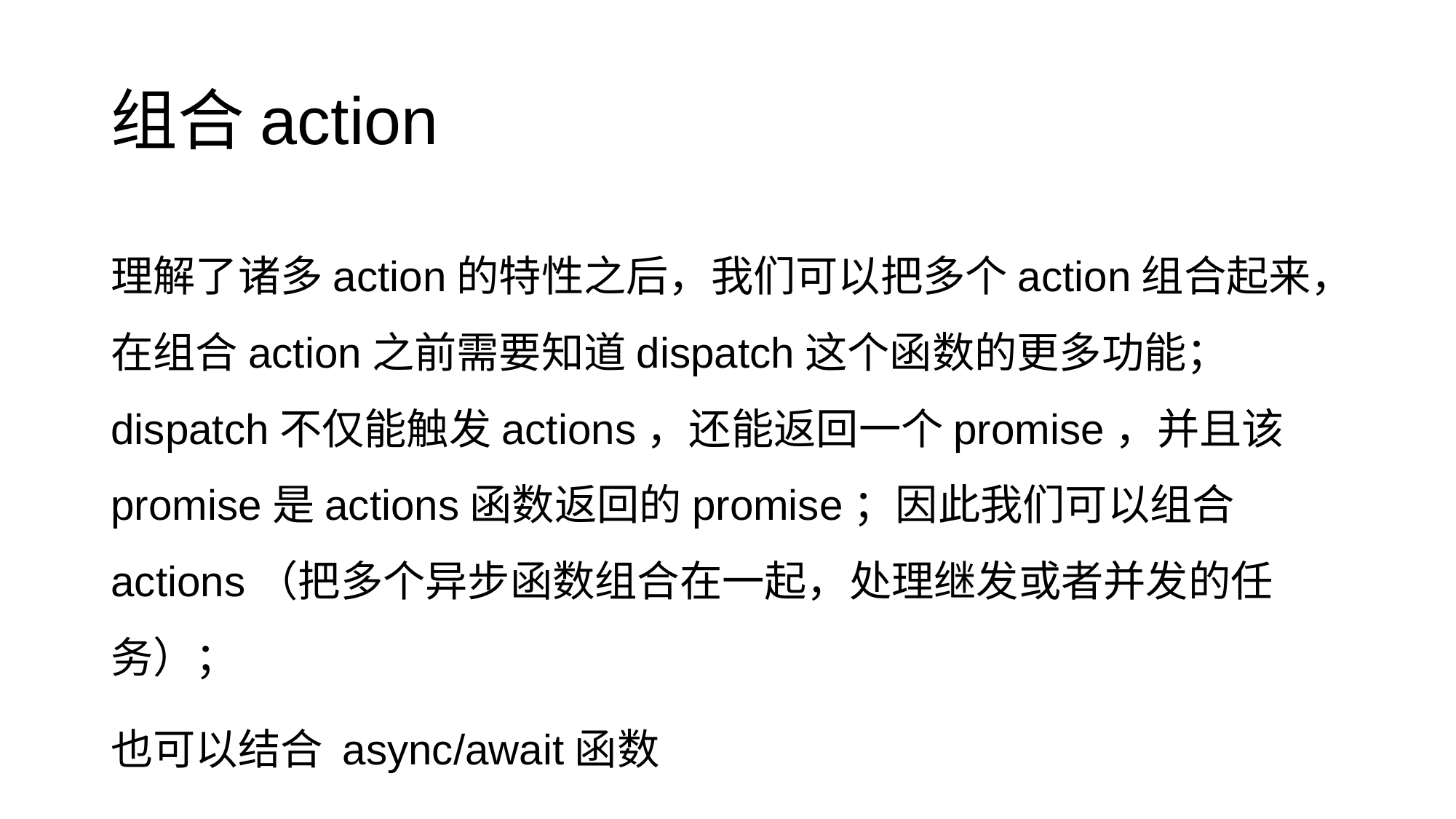

# 组合action
理解了诸多action的特性之后，我们可以把多个action组合起来，在组合action之前需要知道dispatch这个函数的更多功能；dispatch不仅能触发actions，还能返回一个promise，并且该promise是actions函数返回的promise；因此我们可以组合actions（把多个异步函数组合在一起，处理继发或者并发的任务）；
也可以结合 async/await函数